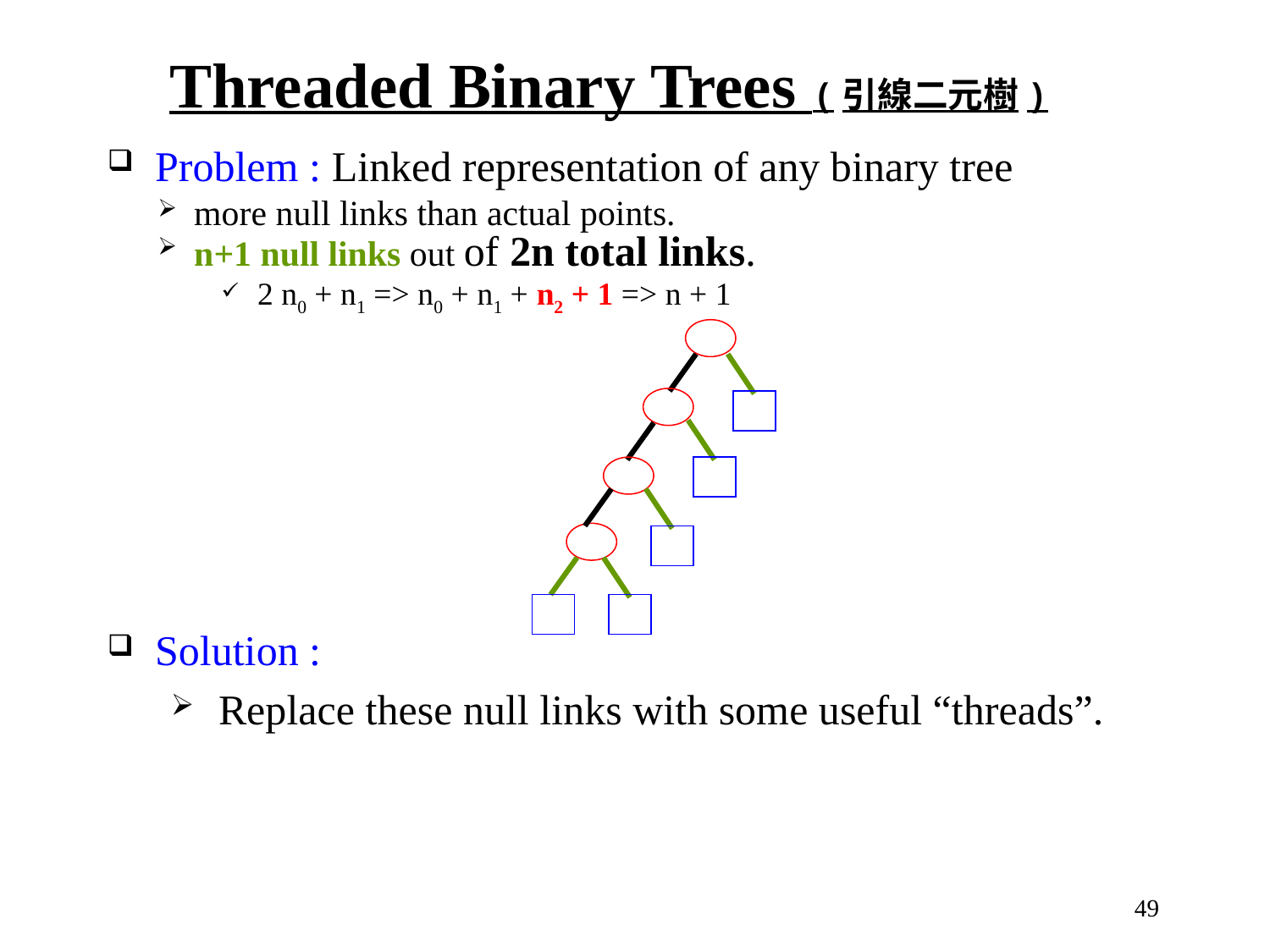

Threaded Binary Trees (引線二元樹)
Problem : Linked representation of any binary tree
more null links than actual points.
n+1 null links out of 2n total links.
2 n0 + n1 => n0 + n1 + n2 + 1 => n + 1

Solution :
Replace these null links with some useful “threads”.

49